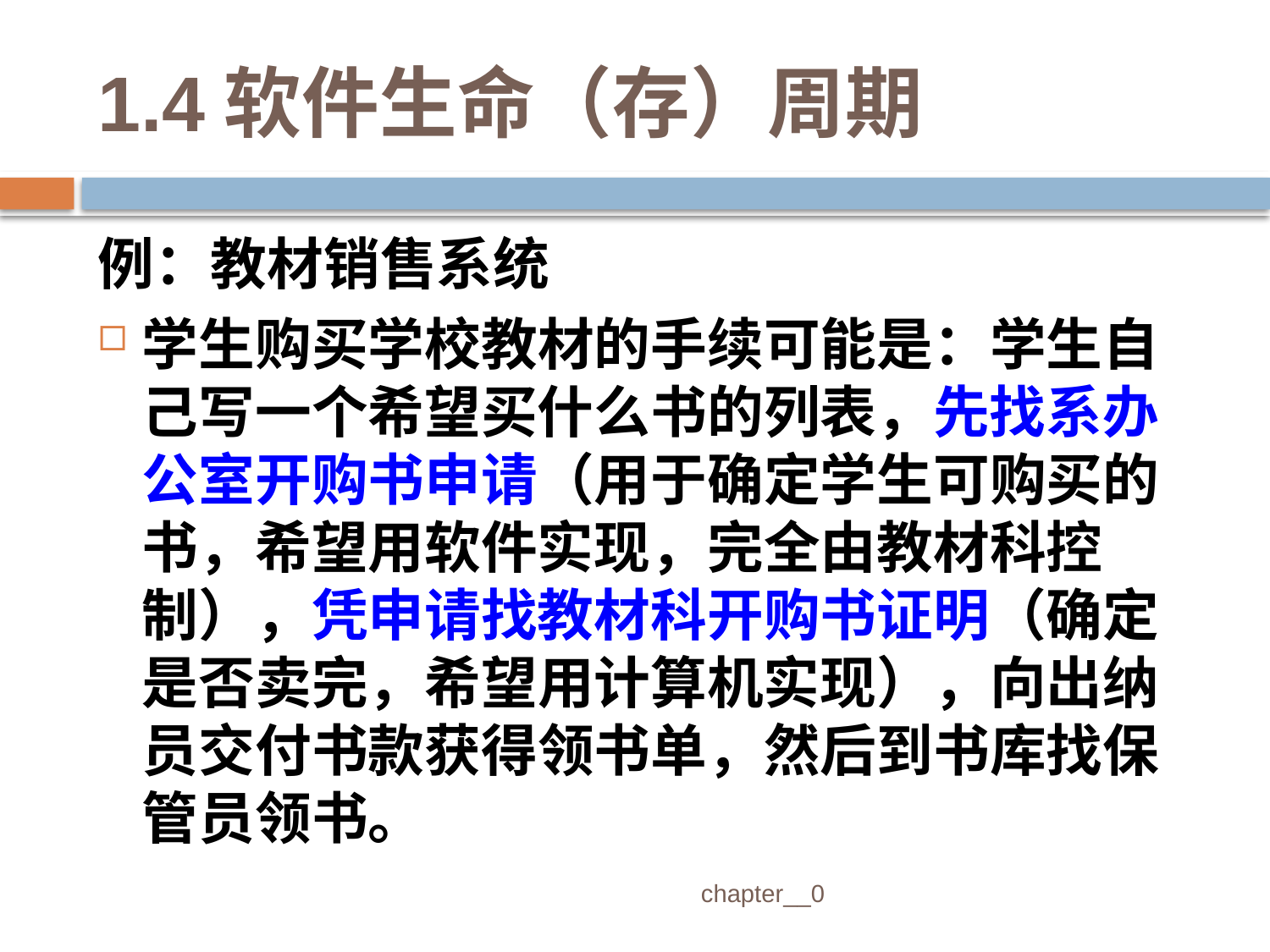

# 1.4软件生命（存）周期
29
例：教材销售系统
学生购买学校教材的手续可能是：学生自己写一个希望买什么书的列表，先找系办公室开购书申请（用于确定学生可购买的书，希望用软件实现，完全由教材科控制），凭申请找教材科开购书证明（确定是否卖完，希望用计算机实现），向出纳员交付书款获得领书单，然后到书库找保管员领书。

 chapter__0